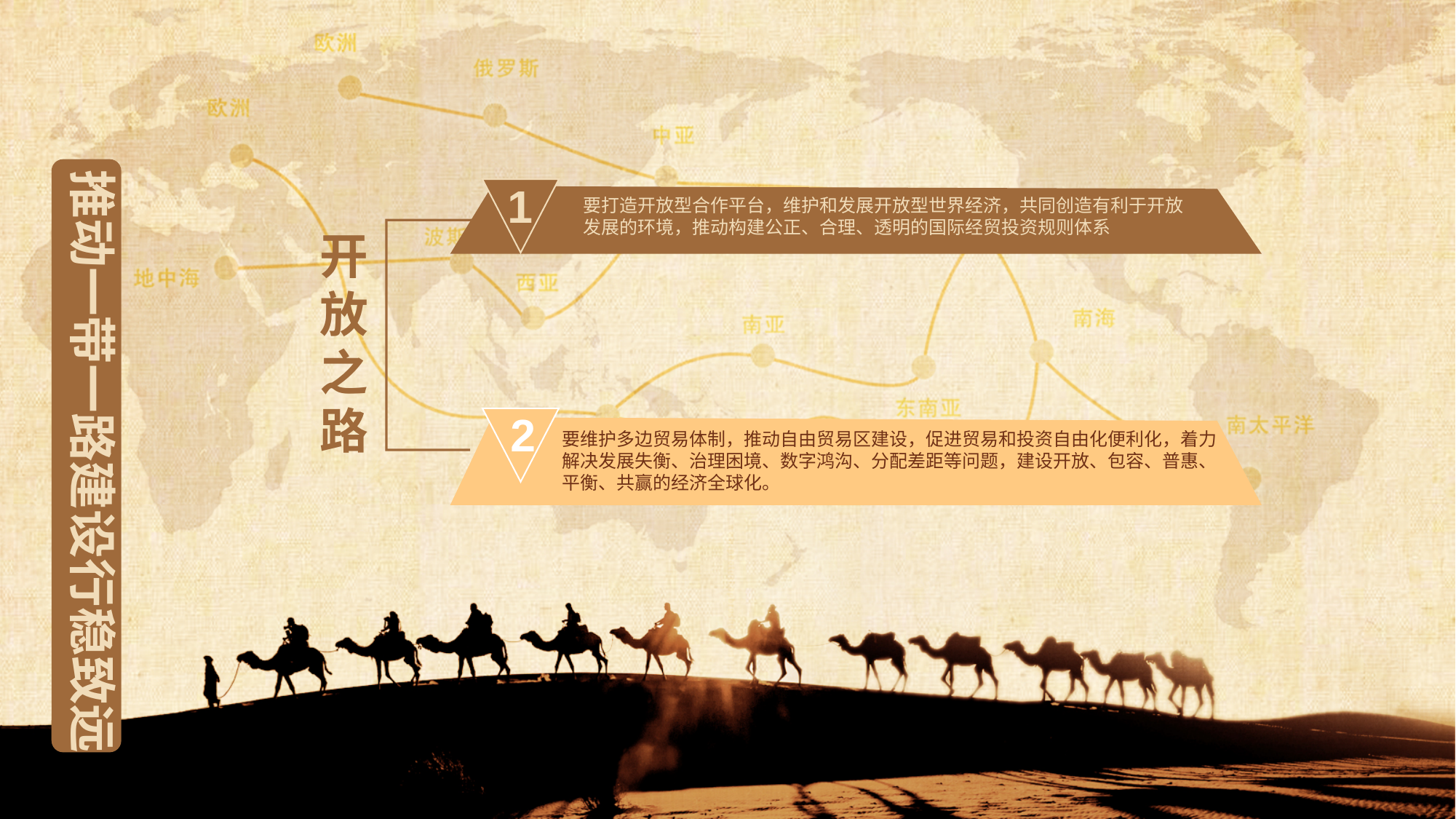

推动一带一路建设行稳致远

1

要打造开放型合作平台，维护和发展开放型世界经济，共同创造有利于开放发展的环境，推动构建公正、合理、透明的国际经贸投资规则体系
开放之路

2

要维护多边贸易体制，推动自由贸易区建设，促进贸易和投资自由化便利化，着力解决发展失衡、治理困境、数字鸿沟、分配差距等问题，建设开放、包容、普惠、平衡、共赢的经济全球化。